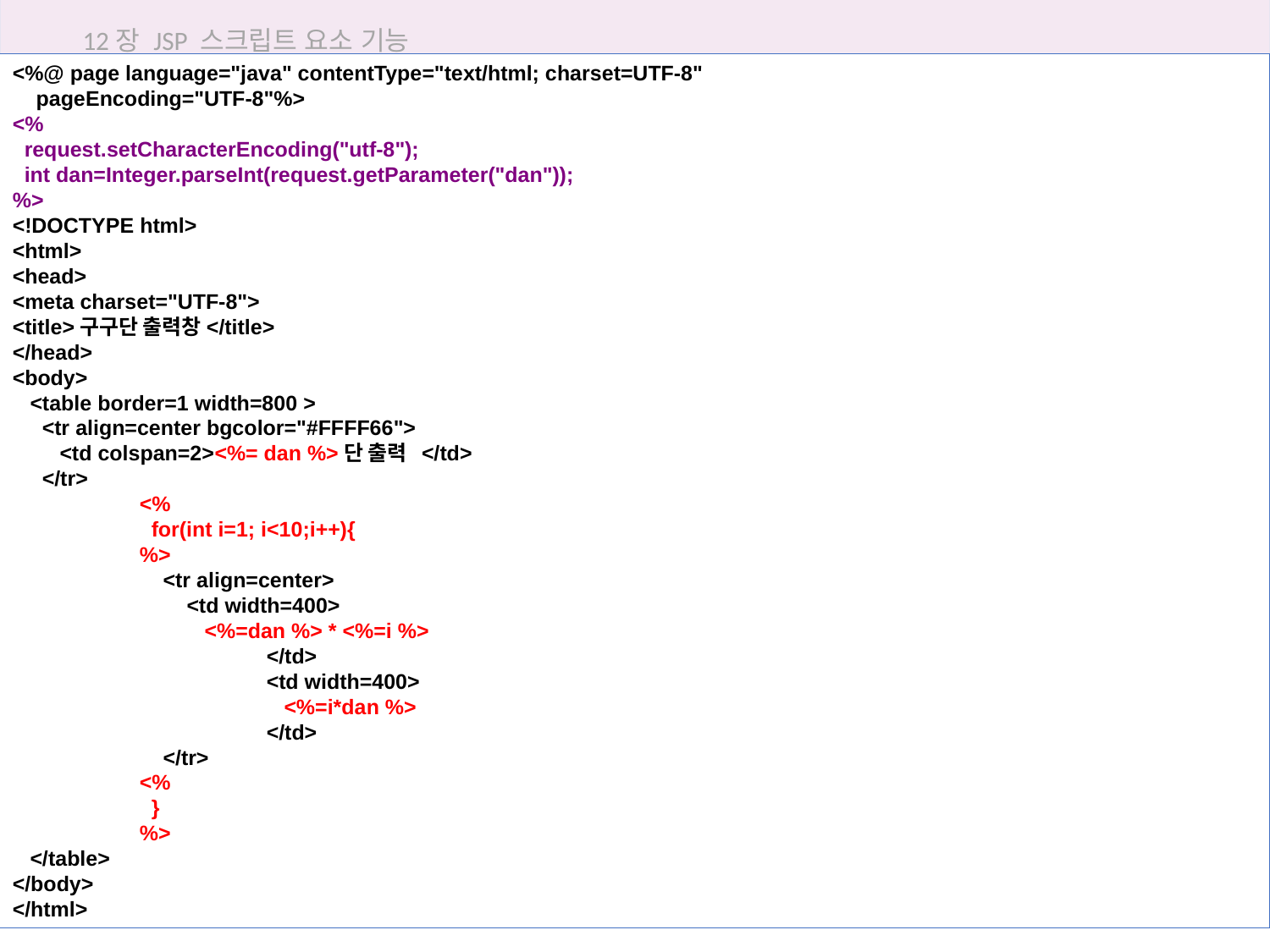

12장 JSP 스크립트 요소 기능
<%@ page language="java" contentType="text/html; charset=UTF-8"
    pageEncoding="UTF-8"%>
<%
  request.setCharacterEncoding("utf-8");
  int dan=Integer.parseInt(request.getParameter("dan"));
%>
<!DOCTYPE html>
<html>
<head>
<meta charset="UTF-8">
<title>구구단 출력창</title>
</head>
<body>
   <table border=1 width=800 >
     <tr align=center bgcolor="#FFFF66">
        <td colspan=2><%= dan %>단 출력  </td>
     </tr>
	<%
	  for(int i=1; i<10;i++){
	%>
	    <tr align=center>
	        <td width=400>
	           <%=dan %> * <%=i %>
	  	</td>
	  	<td width=400>
	  	   <%=i*dan %>
	  	</td>
	    </tr>
	<%
	  }
	%>
   </table>
</body>
</html>
12.6 스크립트 요소 이용해 실습하기